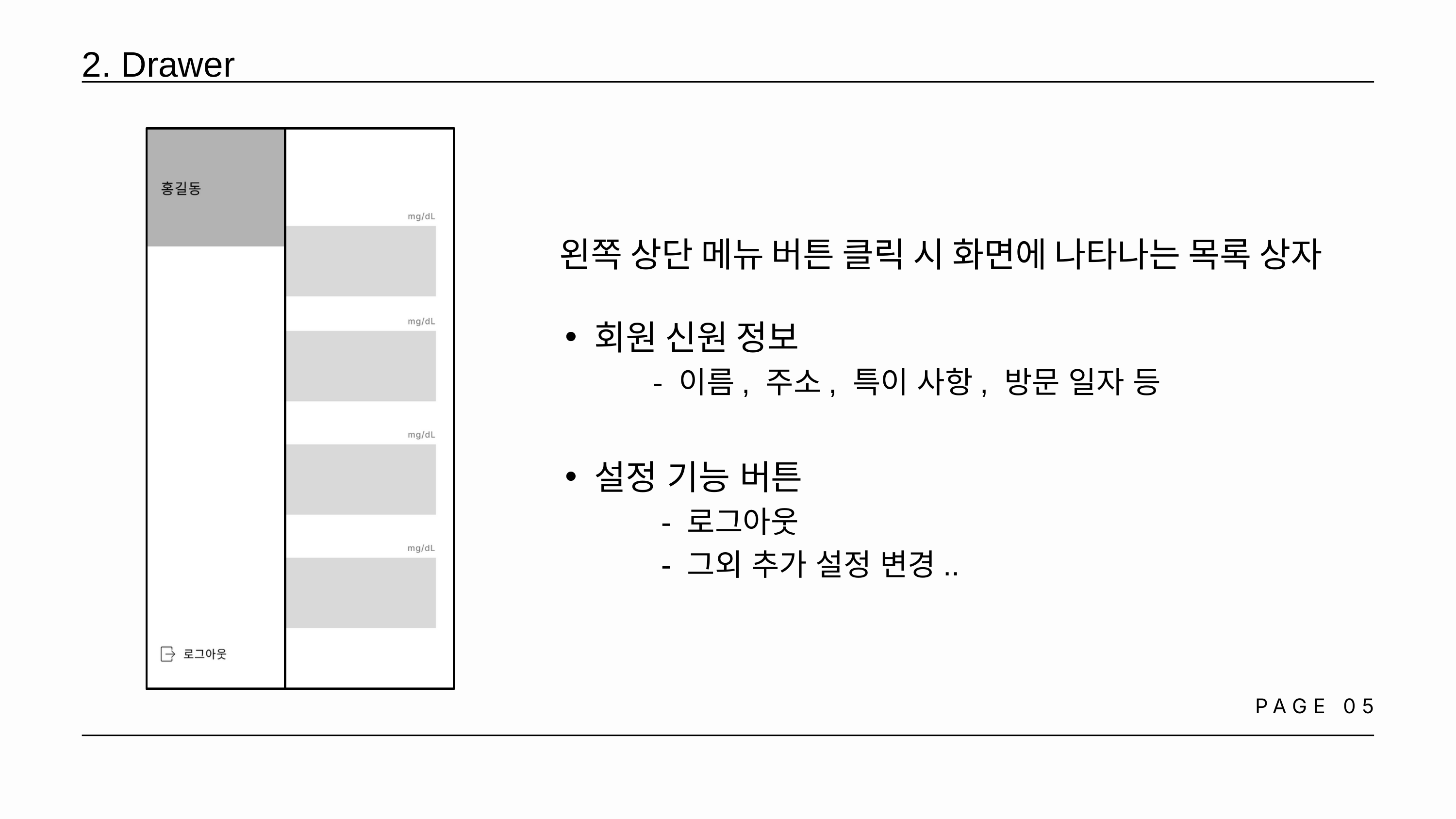

2. Drawer

왼쪽 상단 메뉴 버튼 클릭 시 화면에 나타나는 목록 상자
회원 신원 정보
              - 이름, 주소, 특이 사항, 방문 일자 등

설정 기능 버튼
               - 로그아웃
               - 그외 추가 설정 변경..
PAGE 05